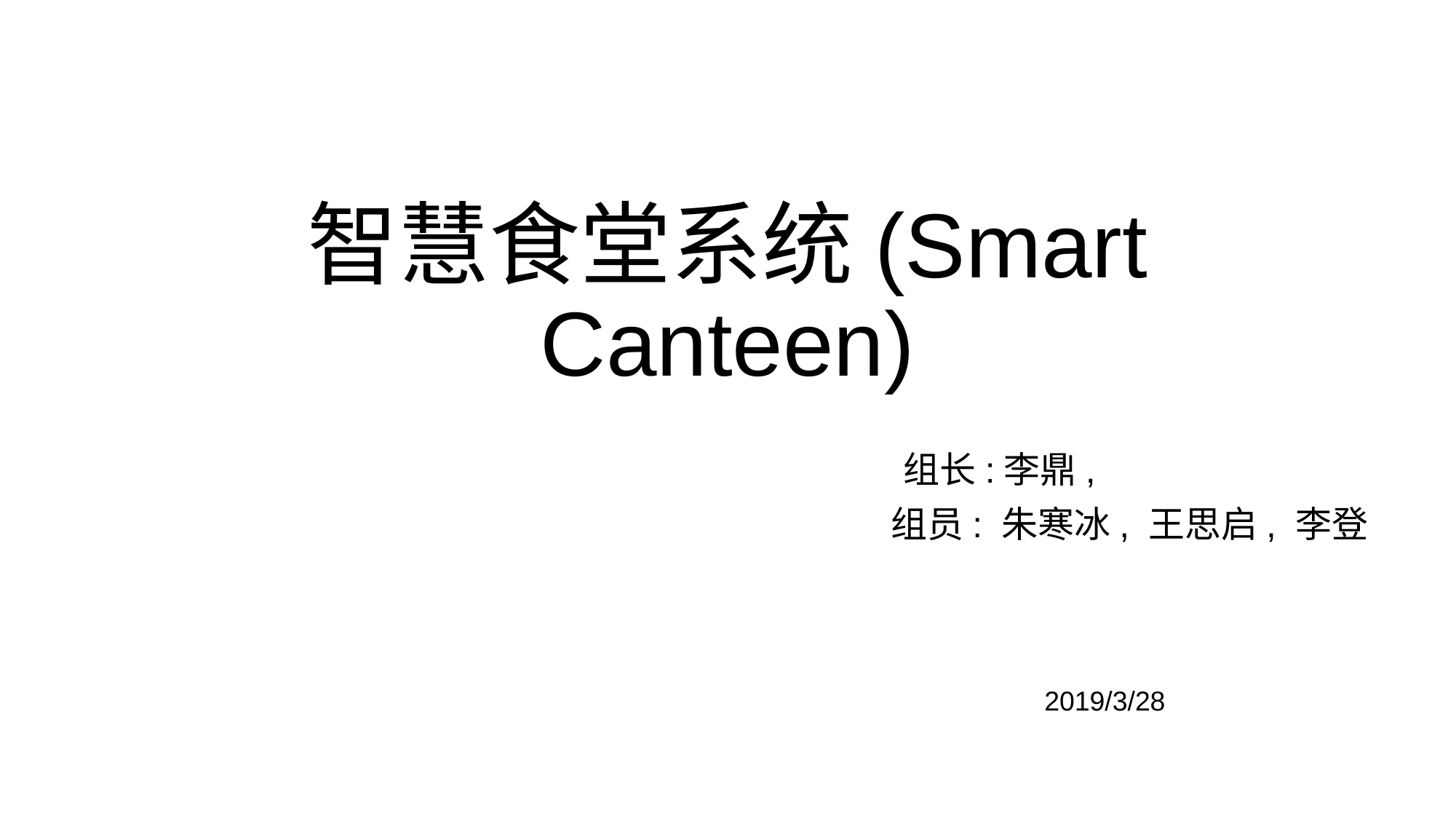

# 智慧食堂系统(Smart Canteen)
		组长:李鼎,
				    组员: 朱寒冰, 王思启, 李登
2019/3/28